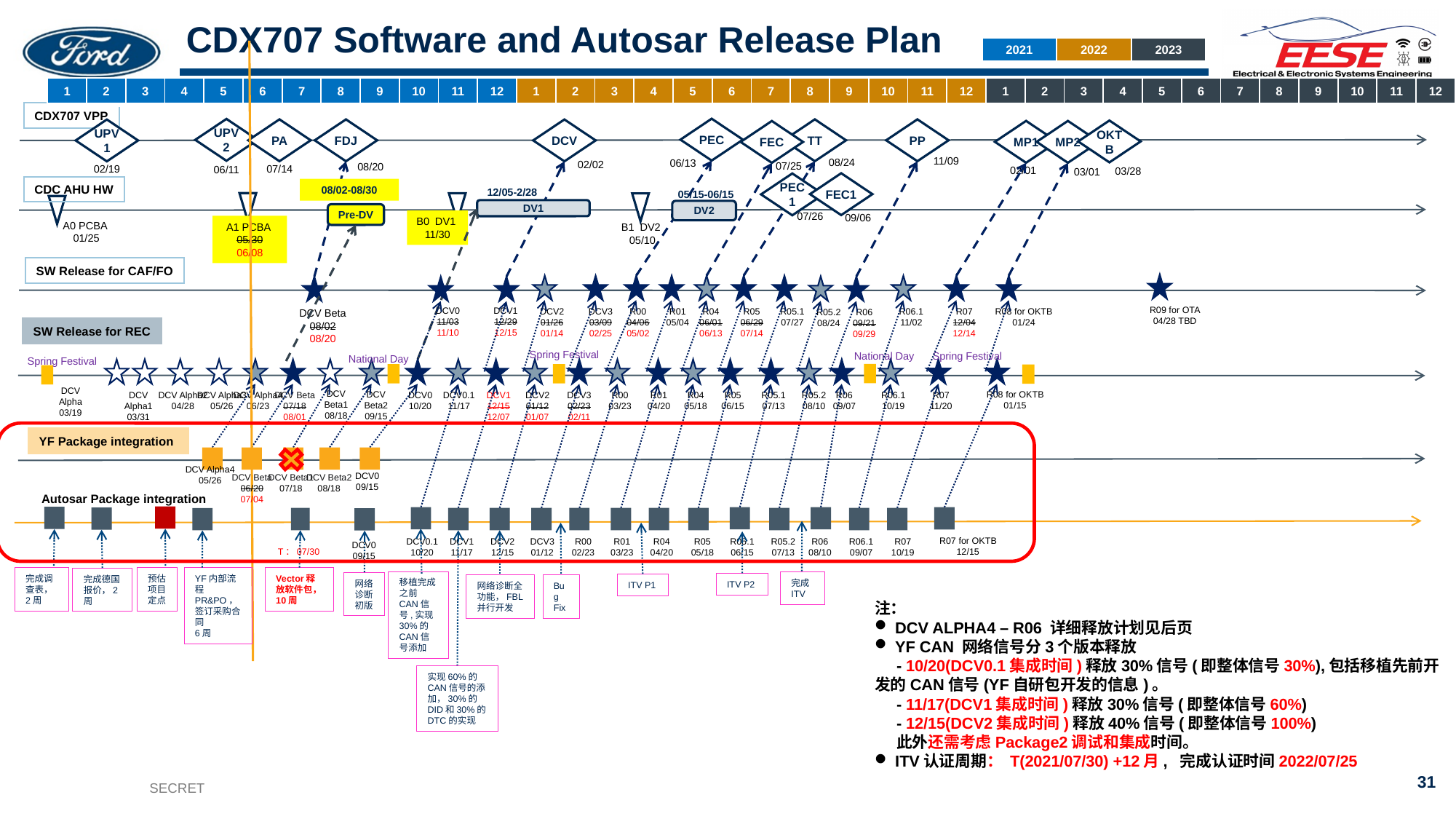

# CDX707 Software and Autosar Release Plan
| 2021 | 2022 | 2023 |
| --- | --- | --- |
| 1 | 2 | 3 | 4 | 5 | 6 | 7 | 8 | 9 | 10 | 11 | 12 | 1 | 2 | 3 | 4 | 5 | 6 | 7 | 8 | 9 | 10 | 11 | 12 | 1 | 2 | 3 | 4 | 5 | 6 | 7 | 8 | 9 | 10 | 11 | 12 |
| --- | --- | --- | --- | --- | --- | --- | --- | --- | --- | --- | --- | --- | --- | --- | --- | --- | --- | --- | --- | --- | --- | --- | --- | --- | --- | --- | --- | --- | --- | --- | --- | --- | --- | --- | --- |
CDX707 VPP
PEC
06/13
UPV2
06/11
PA
07/14
TT
08/24
PP
11/09
FDJ
08/20
DCV
02/02
UPV1
02/19
OKTB
03/28
MP1
02/01
MP2
03/01
FEC
07/25
FEC1
09/06
PEC1
07/26
CDC AHU HW
08/02-08/30
12/05-2/28
05/15-06/15

A1 PCBA
05/30
06/08

B0  DV1
11/30

B1  DV2
05/10

DV1
DV2
Pre-DV
A0 PCBA
01/25
SW Release for CAF/FO

R09 for OTA
04/28 TBD
DCV0
11/03
11/10
DCV1
12/29
12/15
R08 for OKTB
01/24
R07
12/04
12/14
DCV2
01/26
01/14
R00
04/06
05/02
DCV3
03/09
02/25
R04
06/01
06/13
R05
06/29
07/14
R05.1
07/27
R01
05/04
R06.1
11/02
R05.2
08/24
R06
09/21
09/29
DCV Beta
08/02
08/20
SW Release for REC
Spring Festival
Spring Festival
National Day
National Day
Spring Festival

DCV Alpha
03/19

DCV Beta1
08/18
DCV Beta2
09/15
R08 for OKTB
01/15
R07
11/20
R04
05/18
R05
06/15
R06
09/07
R06.1
10/19
R05.1
07/13
R05.2
08/10
R01
04/20
DCV Alpha4
06/23
DCV Beta
07/18
08/01
DCV1
12/15
12/07
DCV2
01/12
01/07
DCV3
02/23
02/11
R00
03/23
DCV Alpha1
03/31
DCV Alpha2
04/28
DCV Alpha3
05/26
DCV0
10/20
DCV0.1
11/17

YF Package integration

DCV Alpha4
05/26
DCV0
09/15
DCV Beta
06/20
07/04
DCV Beta2
08/18
DCV Beta1
07/18
     Autosar Package integration

R07 for OKTB
12/15
R07
10/19
R04
04/20
R05
05/18
R06
08/10
R06.1
09/07
R05.1
06/15
R05.2
07/13
DCV1
11/17
DCV2
12/15
R01
03/23
DCV3
01/12
R00
02/23
DCV0.1
10/20
DCV0
09/15
T：07/30
Vector释放软件包，10周
YF内部流程PR&PO，签订采购合同
6周
完成调查表，2周
预估项目定点
完成德国报价，2周
移植完成之前CAN信号,实现30%的CAN信号添加
完成ITV
网络诊断初版
ITV P2
ITV P1
Bug Fix
网络诊断全功能，FBL并行开发
注：
DCV ALPHA4 – R06 详细释放计划见后页
YF CAN 网络信号分3个版本释放
     - 10/20(DCV0.1集成时间)释放30%信号(即整体信号30%),包括移植先前开发的CAN信号(YF自研包开发的信息)。
     - 11/17(DCV1集成时间)释放30%信号(即整体信号60%)
     - 12/15(DCV2集成时间)释放40%信号(即整体信号100%)
     此外还需考虑Package2调试和集成时间。
ITV认证周期： T(2021/07/30) +12月,  完成认证时间2022/07/25
实现60%的CAN信号的添加，30%的DID和30%的DTC的实现